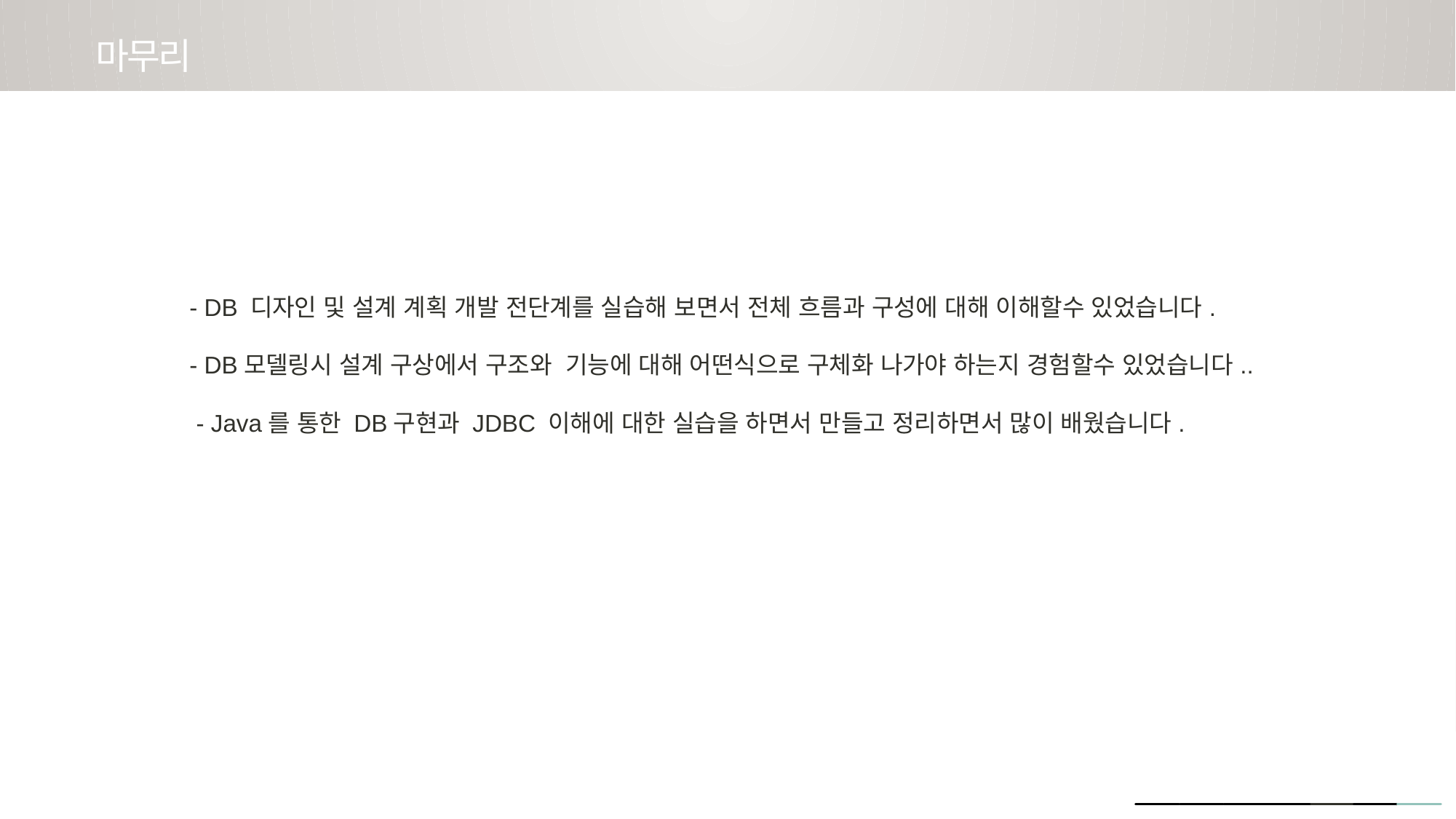

마무리

- DB 디자인 및 설계 계획 개발 전단계를 실습해 보면서 전체 흐름과 구성에 대해 이해할수 있었습니다.

- DB모델링시 설계 구상에서 구조와  기능에 대해 어떤식으로 구체화 나가야 하는지 경험할수 있었습니다..
 - Java를 통한 DB구현과 JDBC 이해에 대한 실습을 하면서 만들고 정리하면서 많이 배웠습니다.